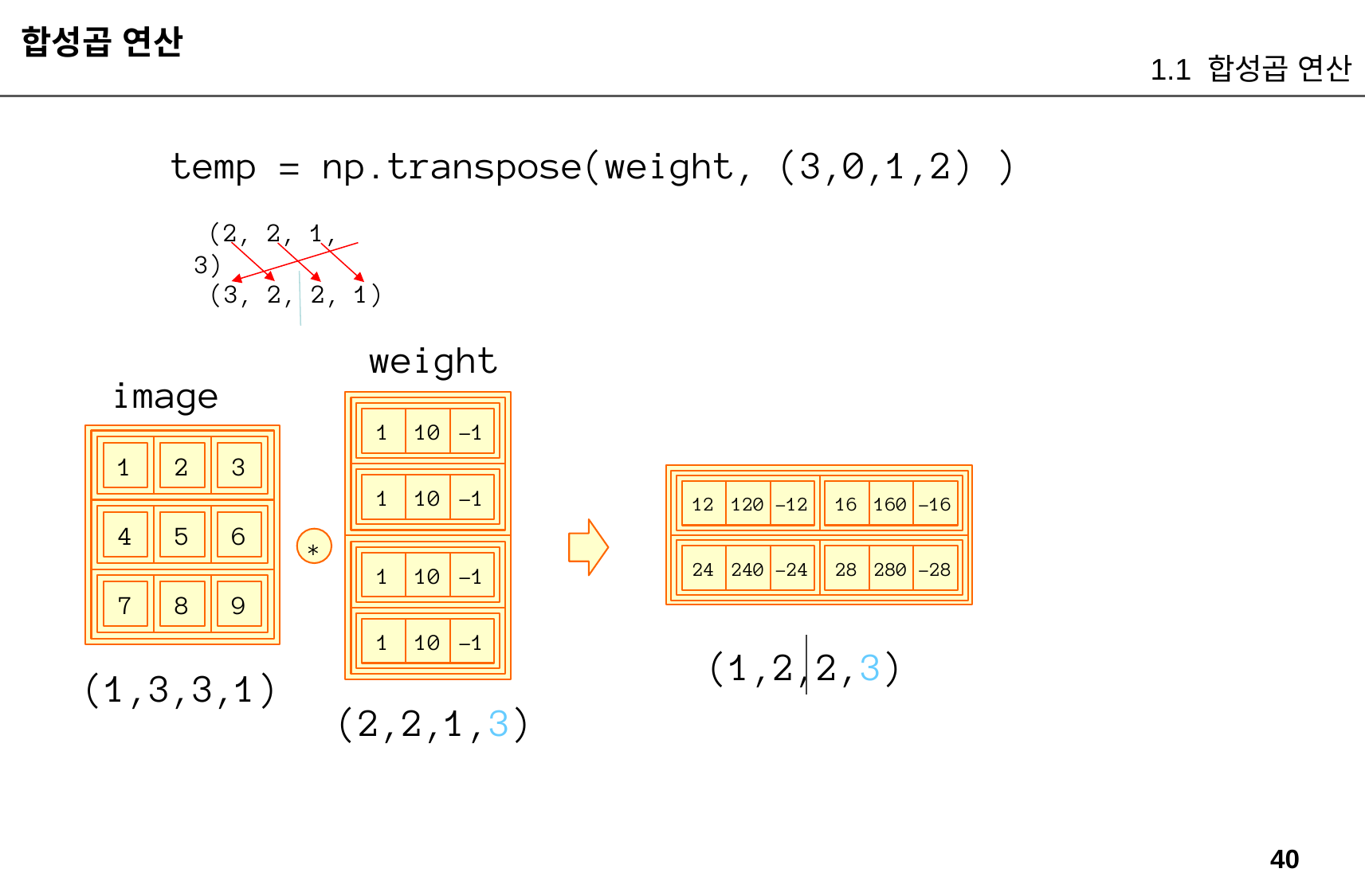

합성곱 연산
1.1 합성곱 연산
temp = np.transpose(weight, (3,0,1,2) )
 (2, 2, 1, 3)
(3, 2, 2, 1)
weight
image

1
10
-1

1
2
3

1
10
-1

12
120
-12
16
160
-16

5

4
5
6

*

24
240
-24
28
280
-28

1
10
-1

7
8
9

1
10
-1
(1,2,2,3)
(1,3,3,1)
(2,2,1,3)